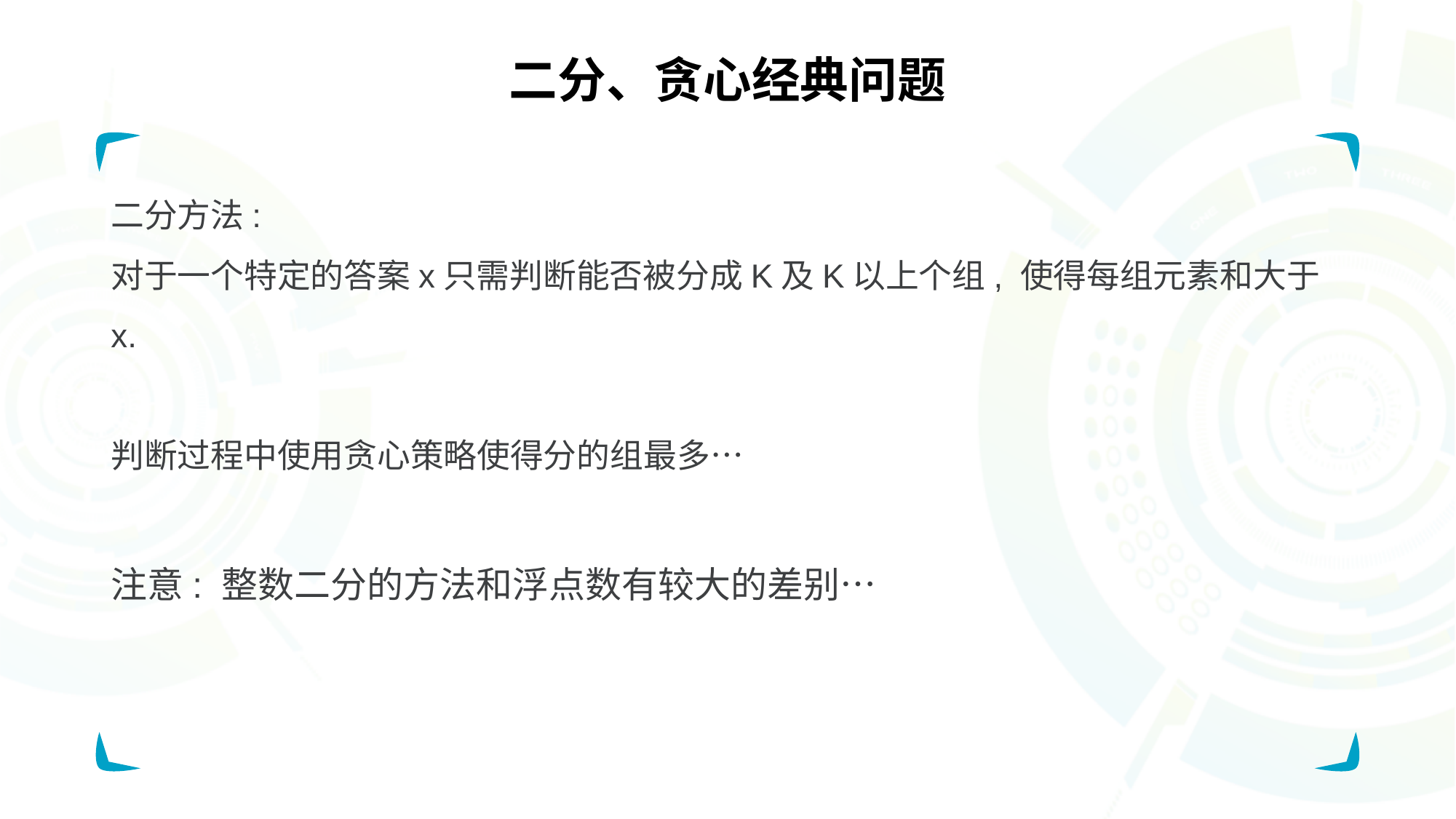

# 二分、贪心经典问题

二分方法:
对于一个特定的答案x只需判断能否被分成K及K以上个组, 使得每组元素和大于x.

判断过程中使用贪心策略使得分的组最多…

注意: 整数二分的方法和浮点数有较大的差别…